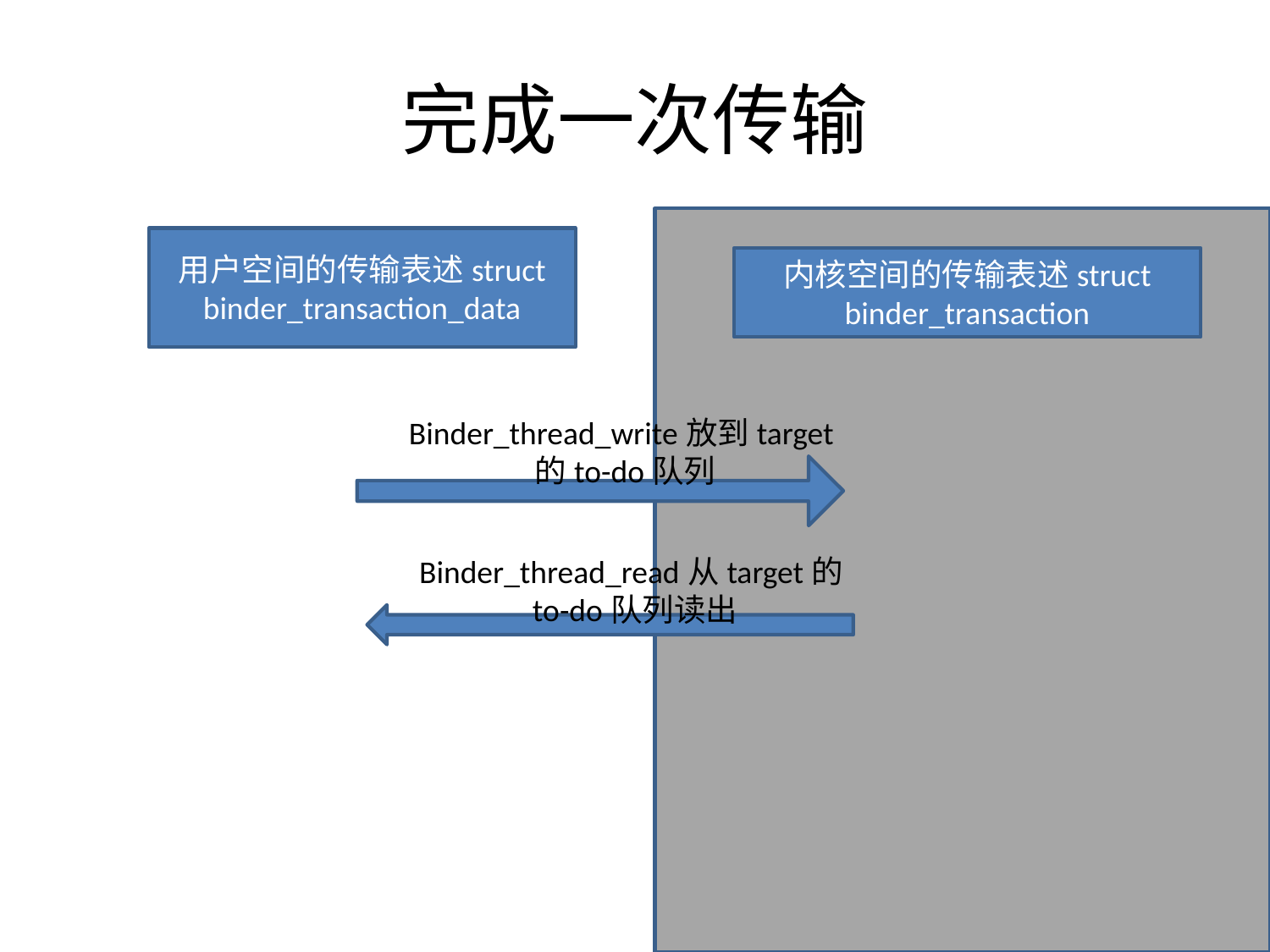

# 完成一次传输

用户空间的传输表述struct binder_transaction_data
内核空间的传输表述struct binder_transaction
Binder_thread_write放到target的to-do队列

Binder_thread_read从target的to-do队列读出